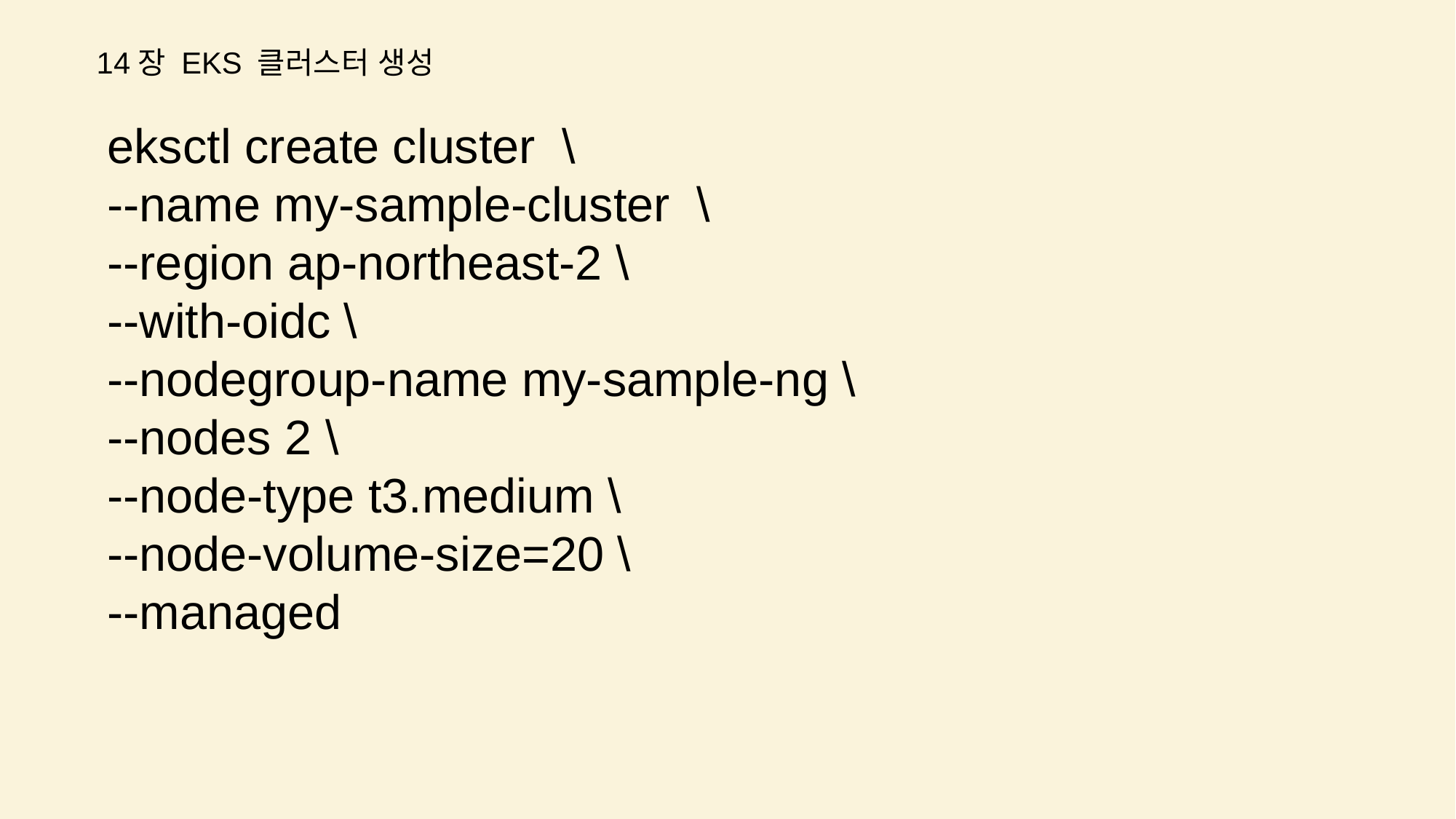

14장 EKS 클러스터 생성
eksctl create cluster  \
--name my-sample-cluster  \
--region ap-northeast-2 \
--with-oidc \
--nodegroup-name my-sample-ng \
--nodes 2 \
--node-type t3.medium \
--node-volume-size=20 \
--managed